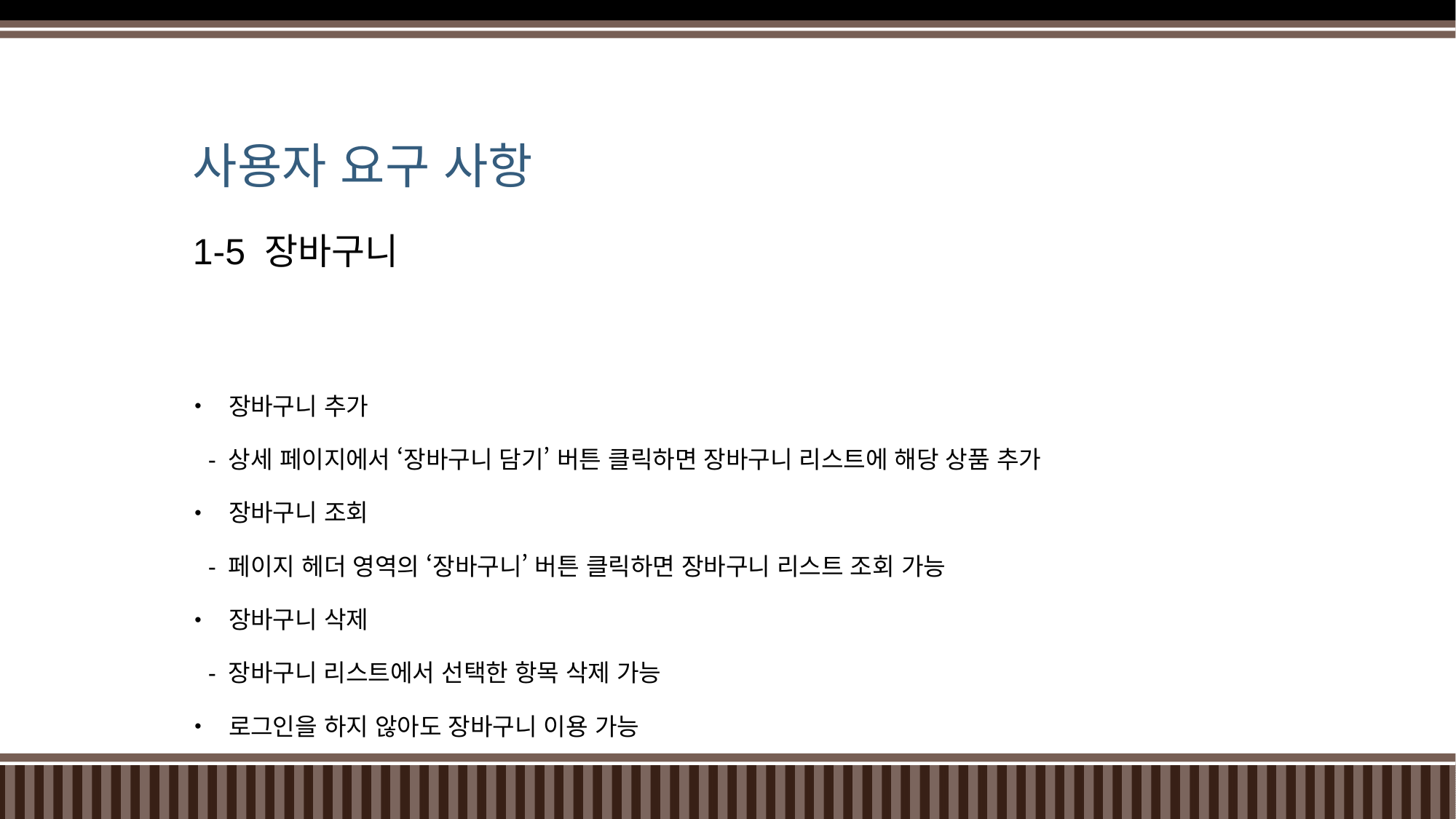

# 사용자 요구 사항
1-5 장바구니
장바구니 추가
  - 상세 페이지에서 ‘장바구니 담기’ 버튼 클릭하면 장바구니 리스트에 해당 상품 추가
장바구니 조회
  - 페이지 헤더 영역의 ‘장바구니’ 버튼 클릭하면 장바구니 리스트 조회 가능
장바구니 삭제
  - 장바구니 리스트에서 선택한 항목 삭제 가능
로그인을 하지 않아도 장바구니 이용 가능